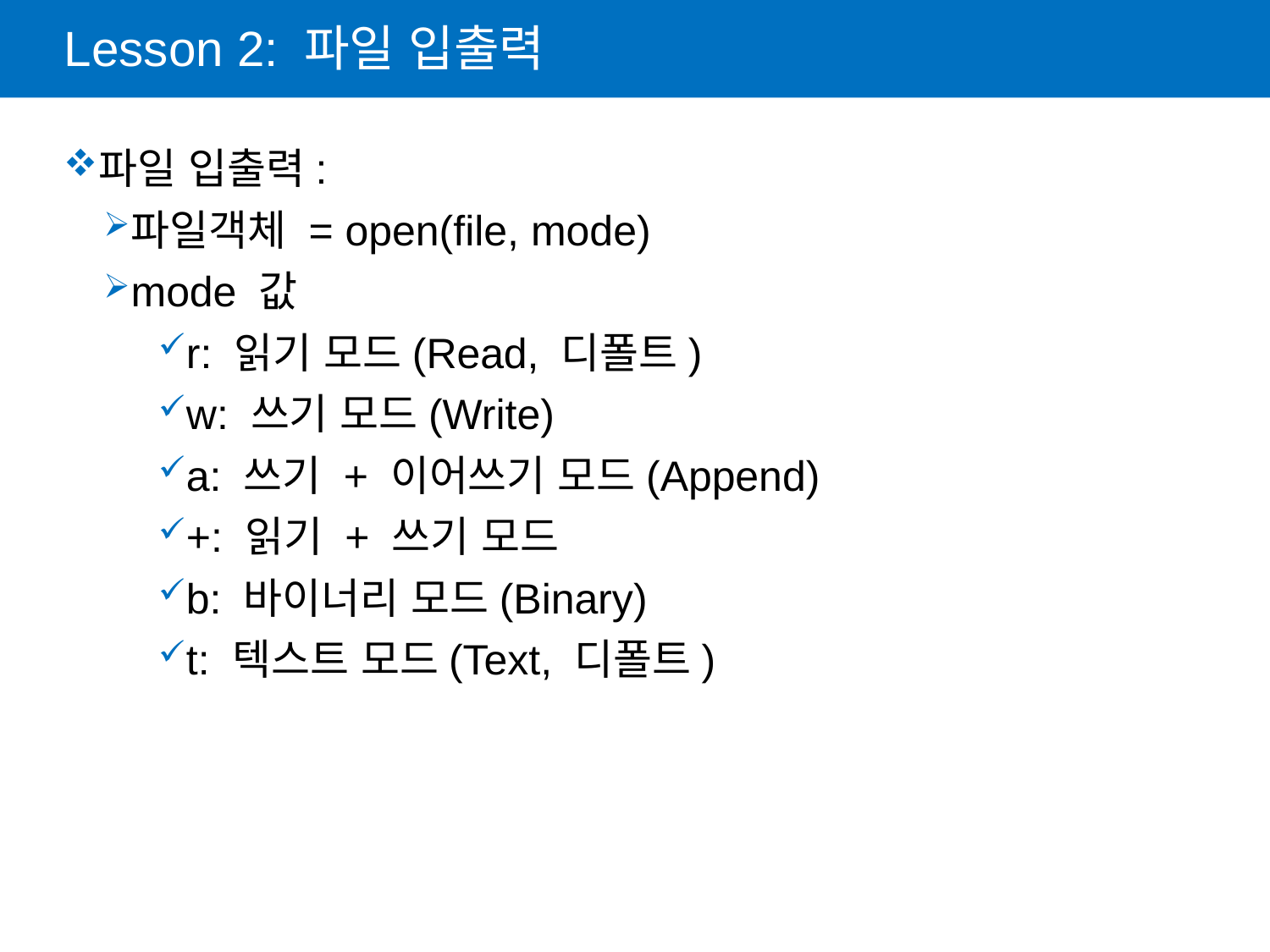

# Lesson 2: 파일 입출력
파일 입출력:
파일객체 = open(file, mode)
mode 값
r: 읽기 모드(Read, 디폴트)
w: 쓰기 모드(Write)
a: 쓰기 + 이어쓰기 모드(Append)
+: 읽기 + 쓰기 모드
b: 바이너리 모드(Binary)
t: 텍스트 모드(Text, 디폴트)